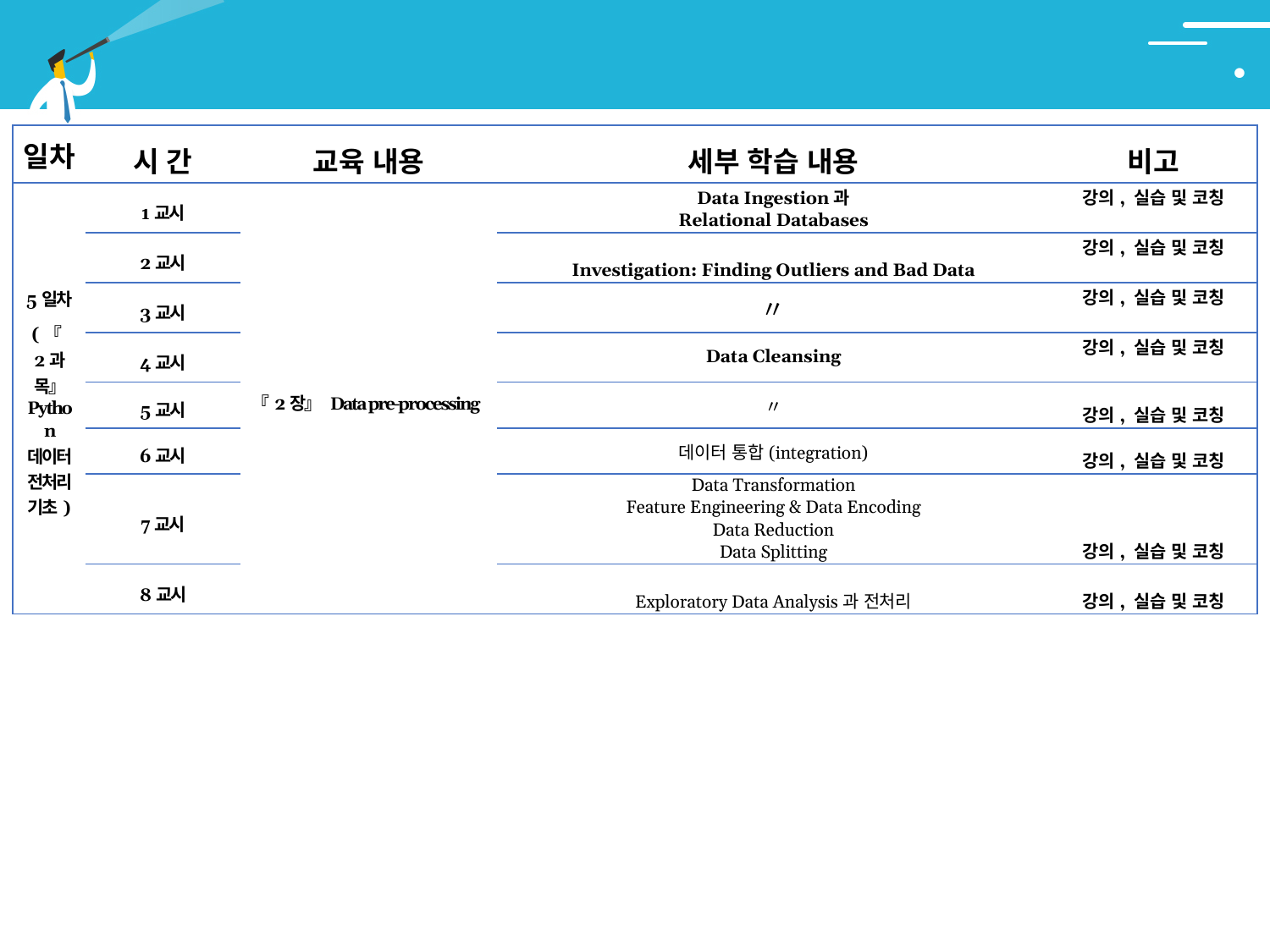

# 학습일정 및 내용
| 일차 | 시 간 | 교육 내용 | 세부 학습 내용 | 비고 |
| --- | --- | --- | --- | --- |
| 5일차 (『2과목』 Python 데이터 전처리 기초) | 1교시 | 『2장』 Data pre-processing | Data Ingestion과 Relational Databases | 강의, 실습 및 코칭 |
|  | 2교시 |  | Investigation: Finding Outliers and Bad Data | 강의, 실습 및 코칭 |
|  | 3교시 |  | 〃 | 강의, 실습 및 코칭 |
|  | 4교시 |  | Data Cleansing | 강의, 실습 및 코칭 |
|  | 5교시 |  | 〃 | 강의, 실습 및 코칭 |
|  | 6교시 |  | 데이터 통합(integration) | 강의, 실습 및 코칭 |
|  | 7교시 |  | Data Transformation Feature Engineering & Data Encoding Data Reduction Data Splitting | 강의, 실습 및 코칭 |
|  | 8교시 |  | Exploratory Data Analysis과 전처리 | 강의, 실습 및 코칭 |